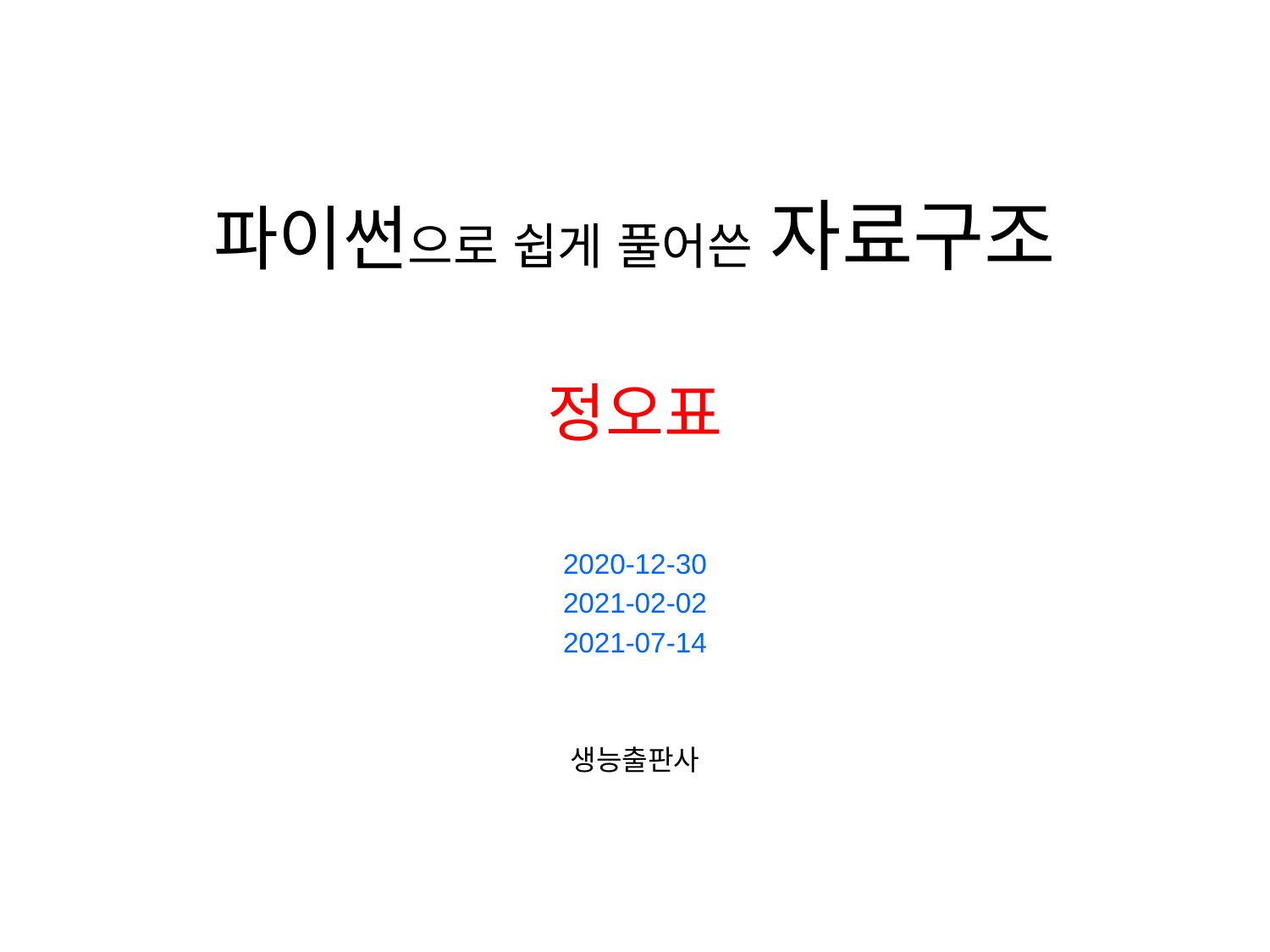

# 파이썬으로 쉽게 풀어쓴 자료구조 정오표
2020-12-30
2021-02-02
2021-07-14

생능출판사